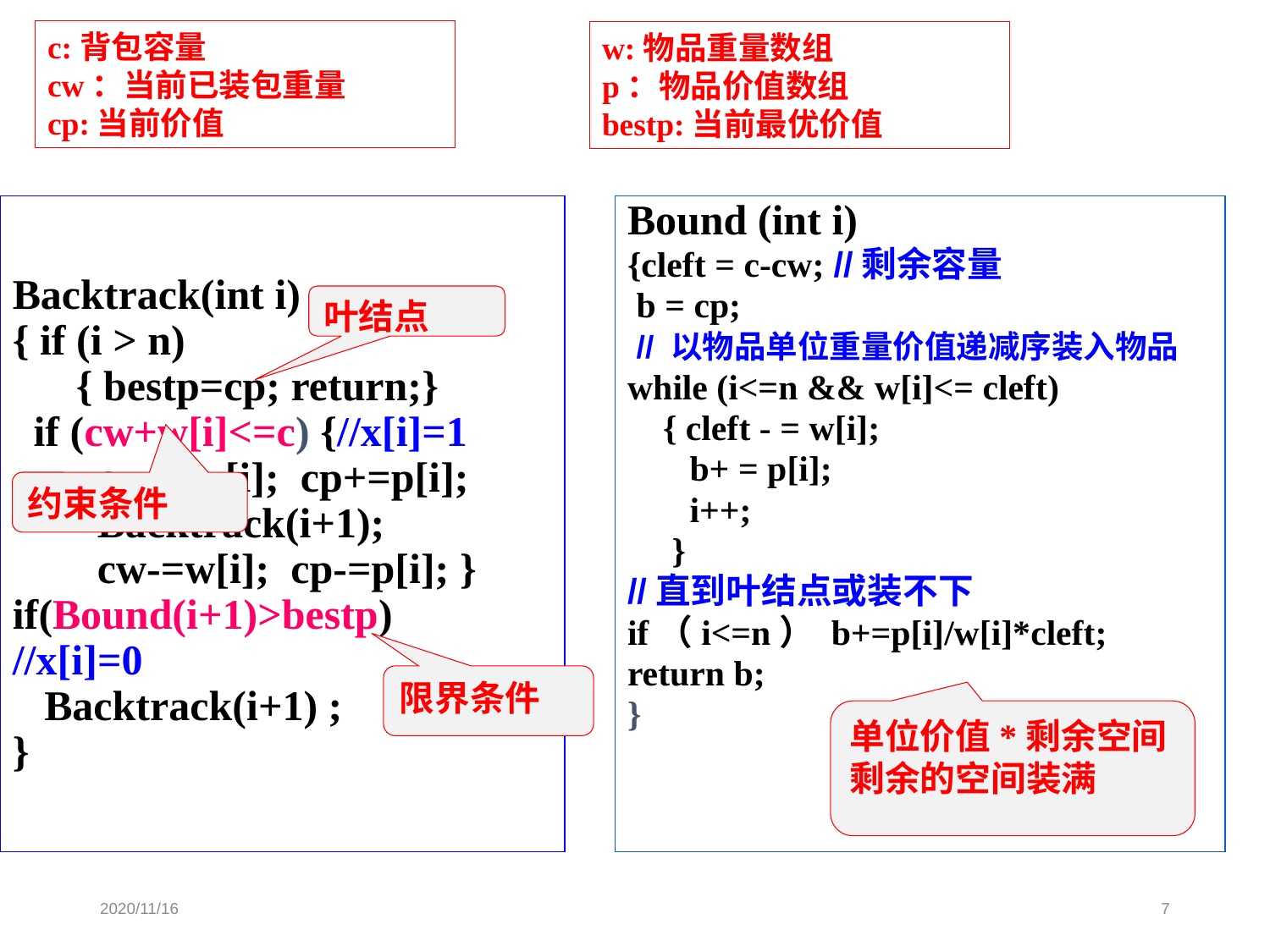

c:背包容量
cw：当前已装包重量
cp:当前价值
w:物品重量数组
p：物品价值数组
bestp:当前最优价值
Backtrack(int i)
{ if (i > n)
      { bestp=cp; return;}
  if (cw+w[i]<=c) {//x[i]=1
        cw+=w[i];  cp+=p[i];
        Backtrack(i+1);
        cw-=w[i];  cp-=p[i]; }
if(Bound(i+1)>bestp)  	//x[i]=0
   Backtrack(i+1) ;
}
Bound (int i)
{cleft = c-cw; //剩余容量
 b = cp;
 // 以物品单位重量价值递减序装入物品
while (i<=n && w[i]<= cleft)
    { cleft - = w[i];
       b+ = p[i];
       i++;
     }
//直到叶结点或装不下
if（i<=n） b+=p[i]/w[i]*cleft;
return b;
}
叶结点
约束条件
限界条件
单位价值*剩余空间剩余的空间装满
2020/11/16

7